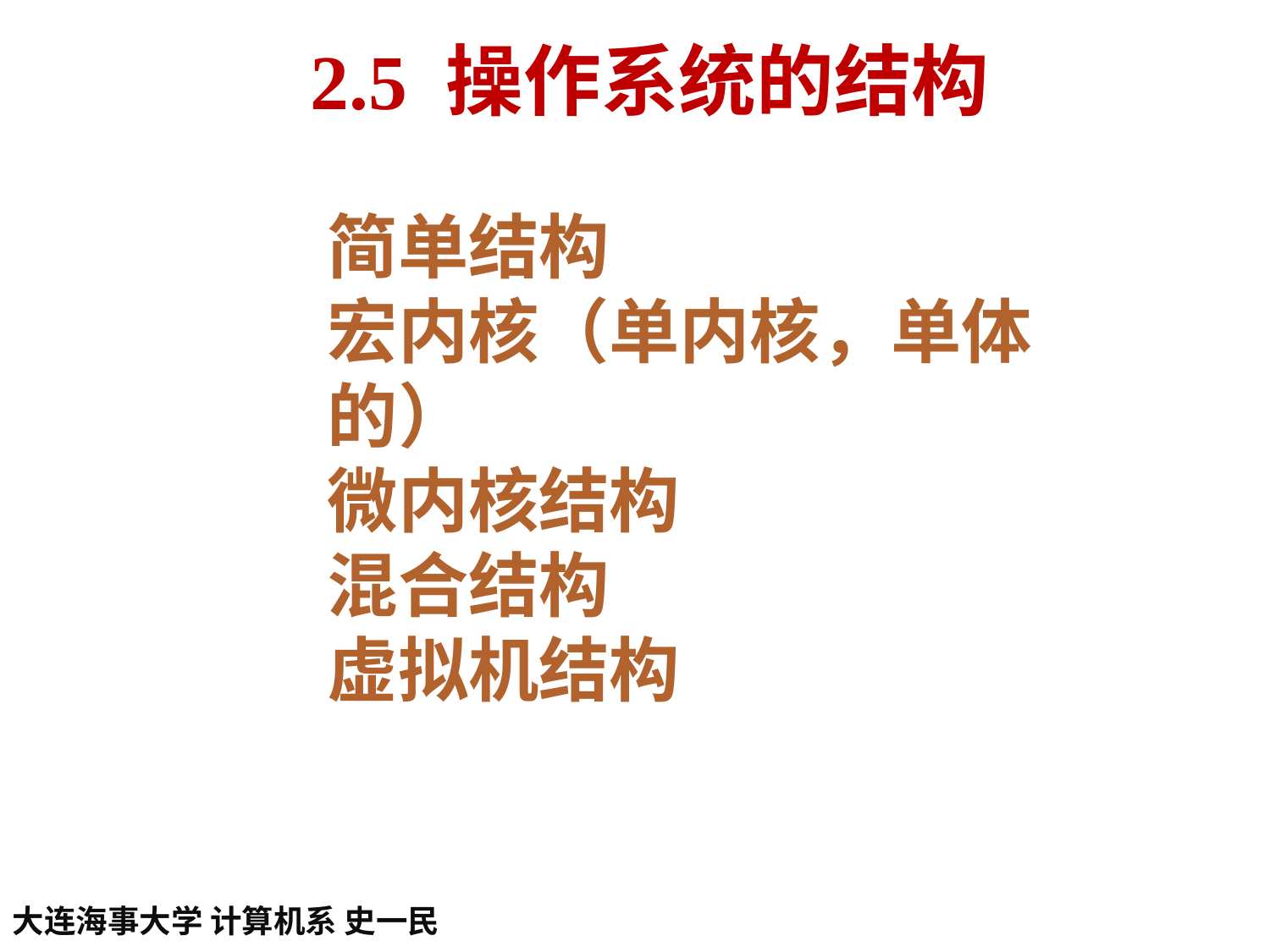

2.5 操作系统的结构
简单结构
宏内核（单内核，单体的）
微内核结构
混合结构
虚拟机结构
大连海事大学 计算机系 史一民